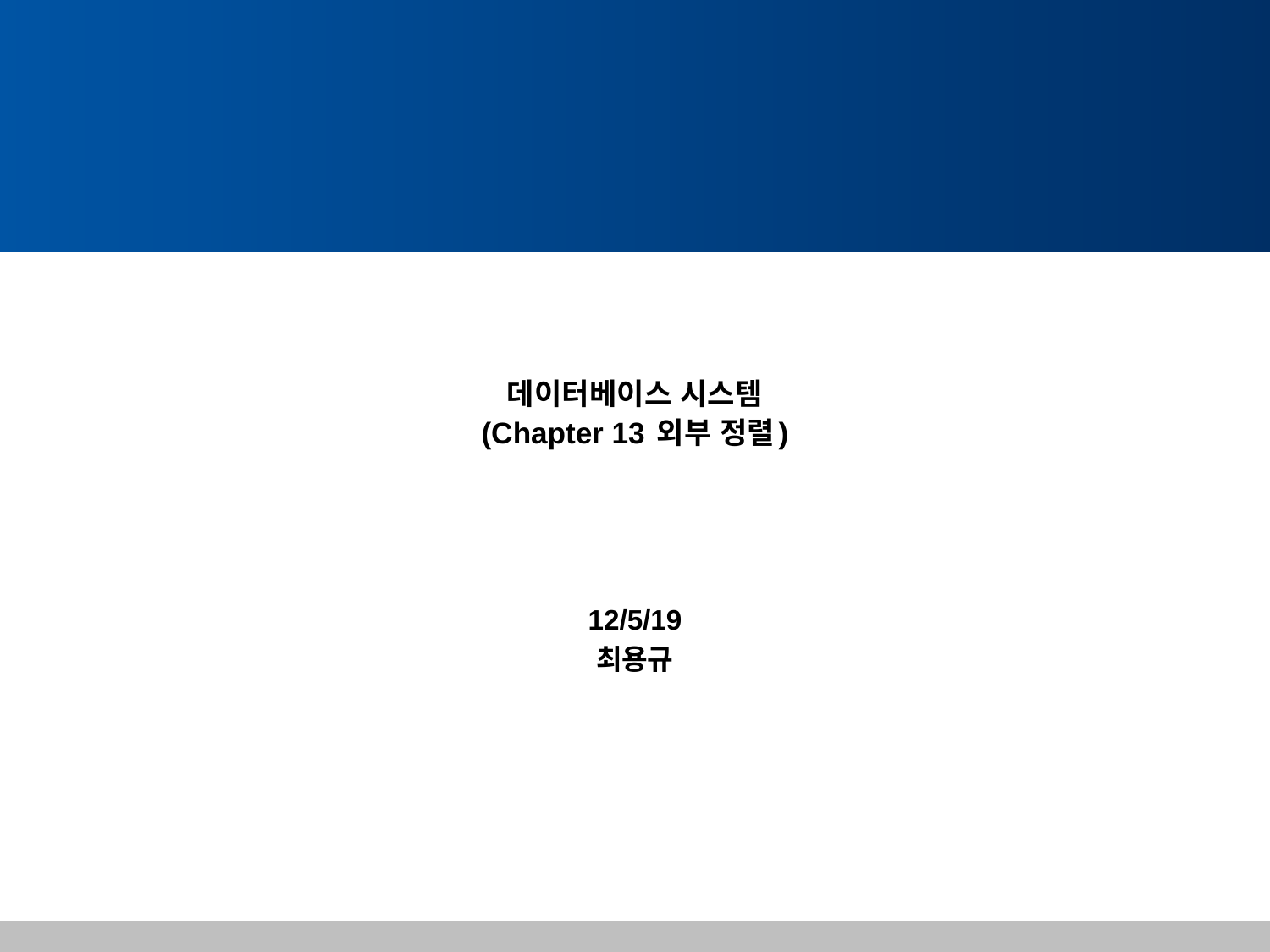

# 데이터베이스 시스템 (Chapter 13 외부 정렬)
12/5/19
최용규